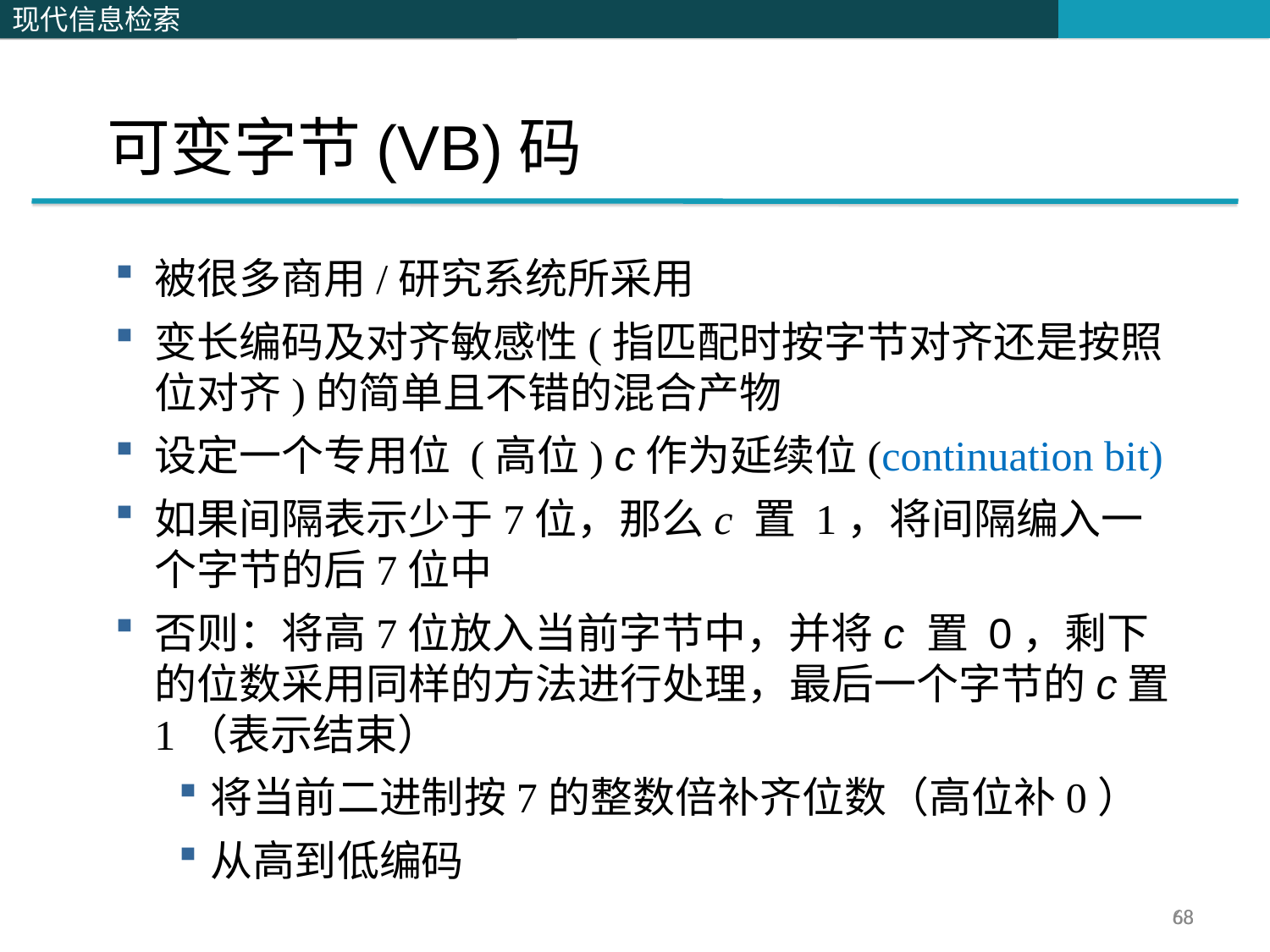

可变字节(VB)码

被很多商用/研究系统所采用
变长编码及对齐敏感性(指匹配时按字节对齐还是按照位对齐)的简单且不错的混合产物
设定一个专用位 (高位) c作为延续位(continuation bit)
如果间隔表示少于7位，那么c 置 1，将间隔编入一个字节的后7位中
否则：将高7位放入当前字节中，并将c 置 0，剩下的位数采用同样的方法进行处理，最后一个字节的c置1（表示结束）
将当前二进制按7的整数倍补齐位数（高位补0）
从高到低编码
68
68